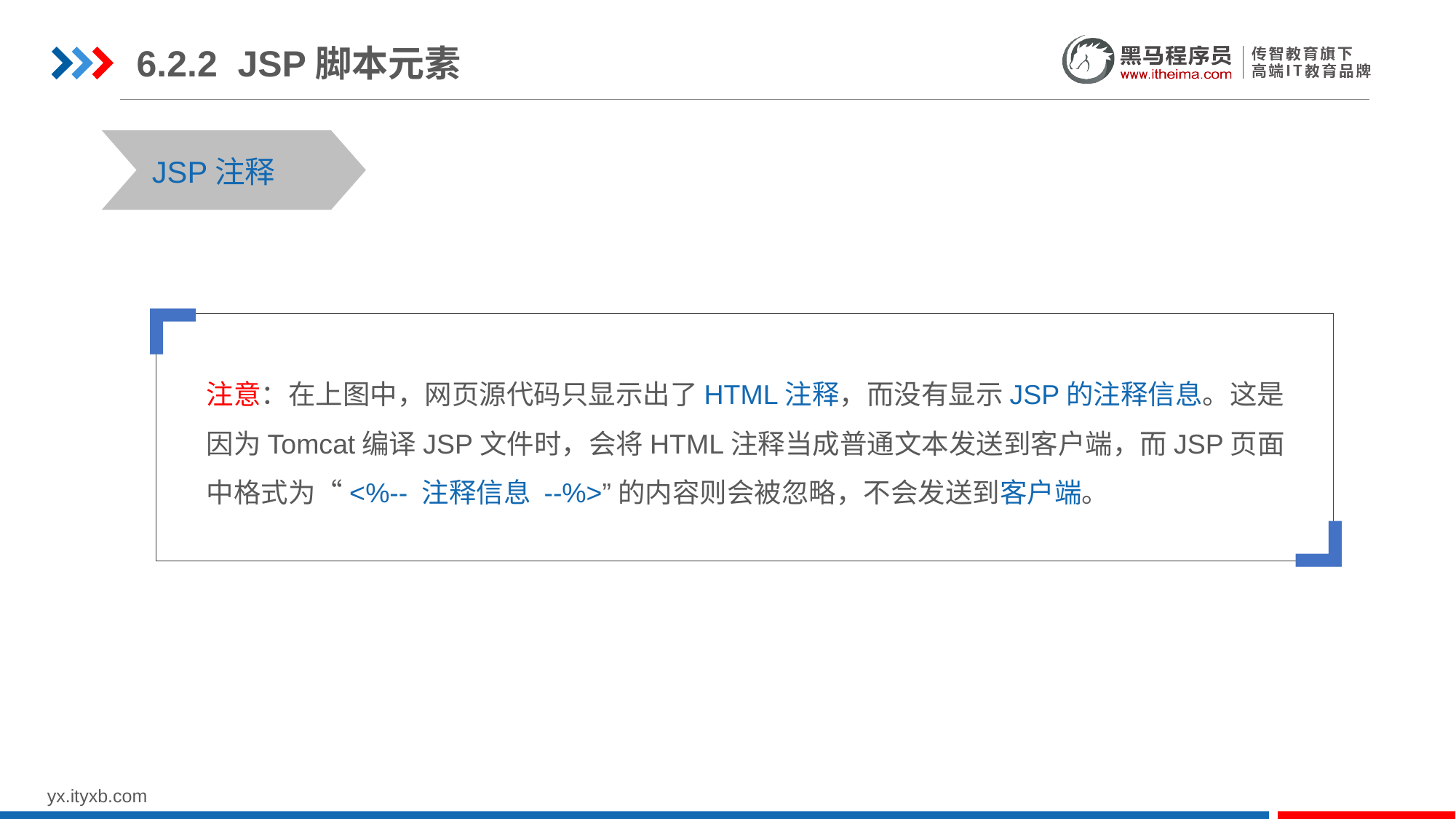

6.2.2  JSP脚本元素

JSP注释

注意：在上图中，网页源代码只显示出了HTML注释，而没有显示JSP的注释信息。这是因为Tomcat编译JSP文件时，会将HTML注释当成普通文本发送到客户端，而JSP页面中格式为“<%-- 注释信息 --%>”的内容则会被忽略，不会发送到客户端。